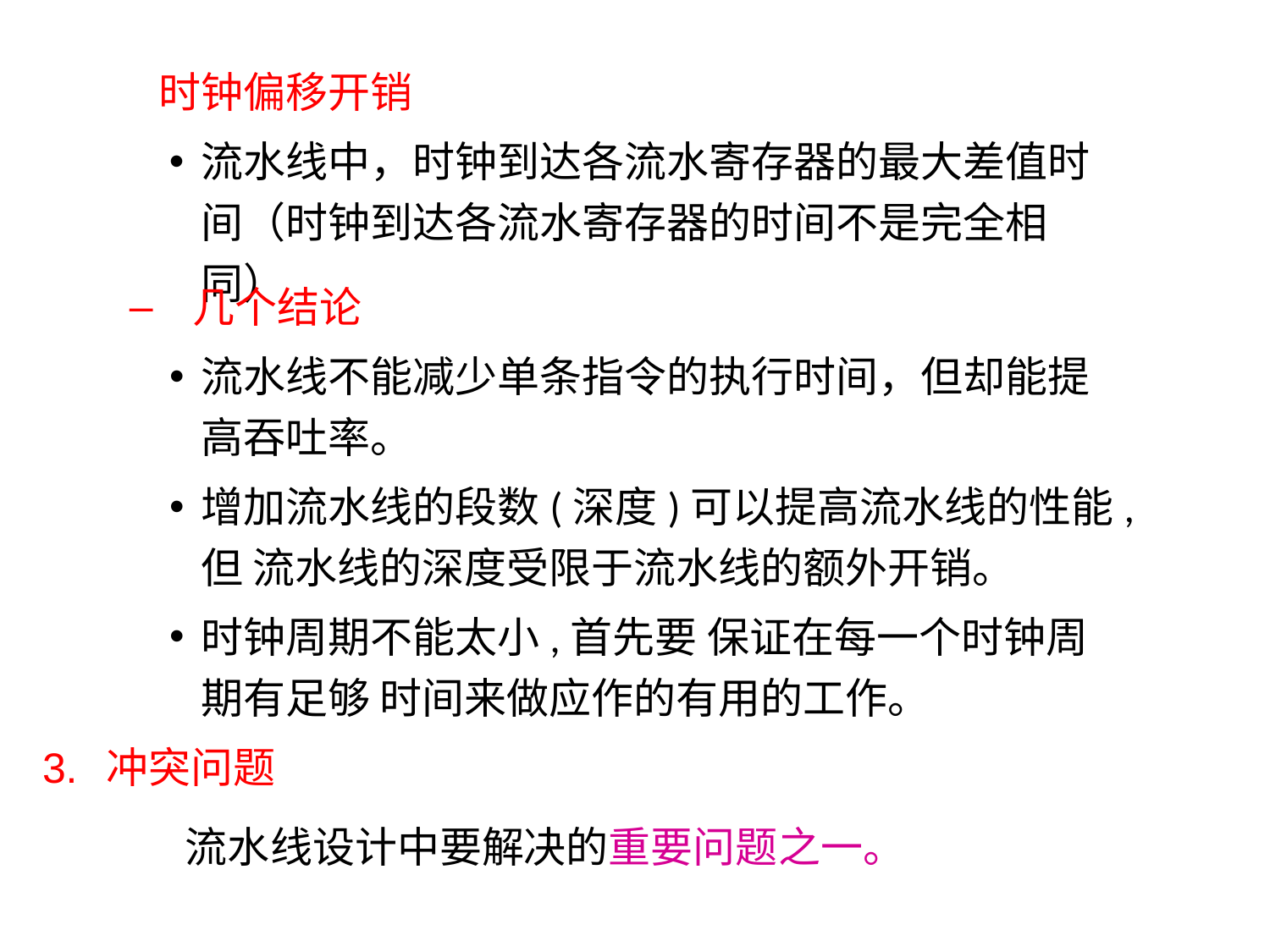

时钟偏移开销
流水线中，时钟到达各流水寄存器的最大差值时间（时钟到达各流水寄存器的时间不是完全相同）
几个结论
流水线不能减少单条指令的执行时间，但却能提高吞吐率。
增加流水线的段数(深度)可以提高流水线的性能,但 流水线的深度受限于流水线的额外开销。
时钟周期不能太小,首先要 保证在每一个时钟周期有足够 时间来做应作的有用的工作。
冲突问题
    流水线设计中要解决的重要问题之一。